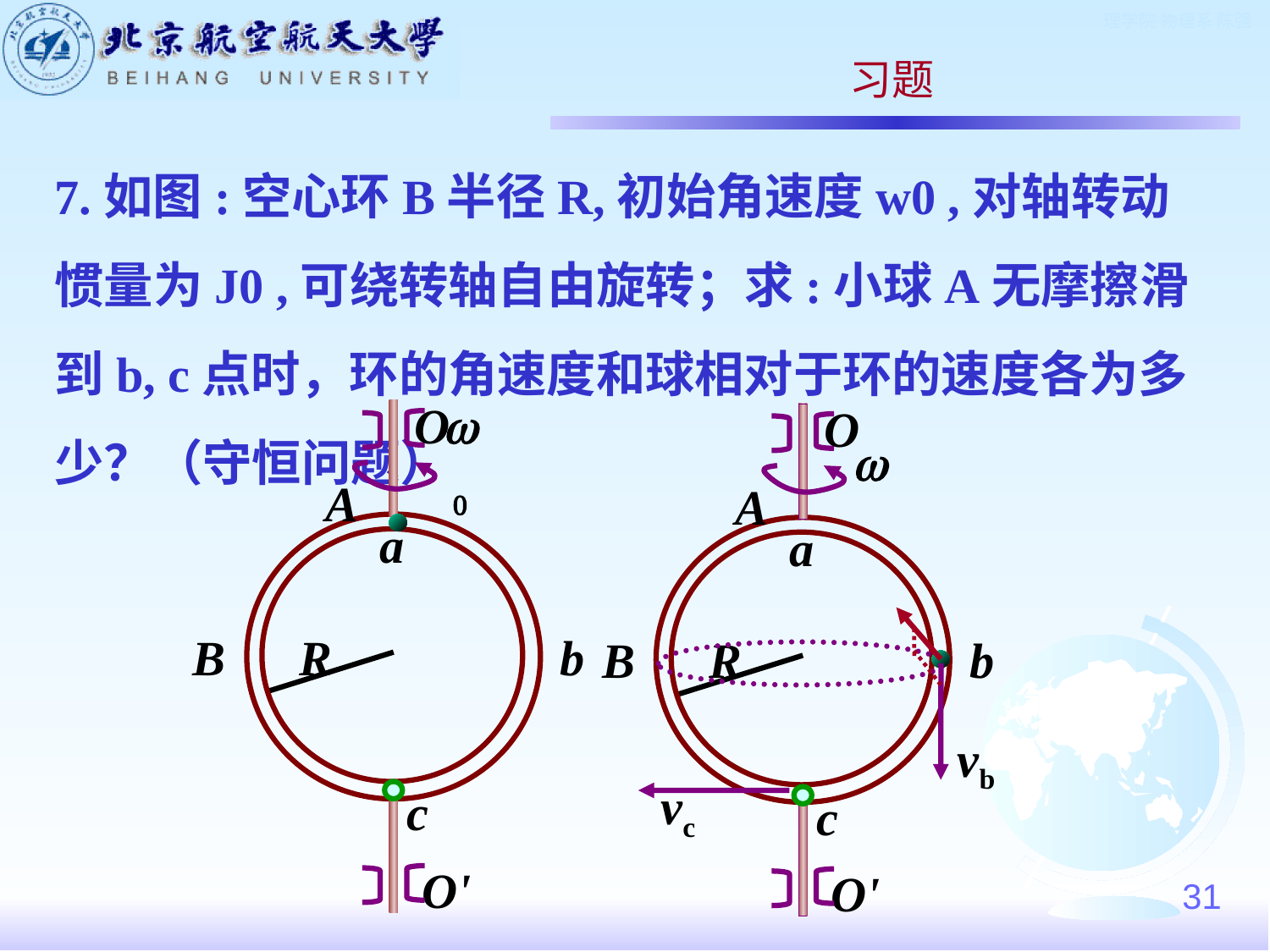

习题
7.如图:空心环B半径R,初始角速度w0 ,对轴转动惯量为J0 ,可绕转轴自由旋转；求:小球A无摩擦滑到b, c点时，环的角速度和球相对于环的速度各为多少？（守恒问题）

O

ω0

A

a

B
R
b

c

O'

O

ω

A

a

B
R

O'

b

vb
vc

c

31